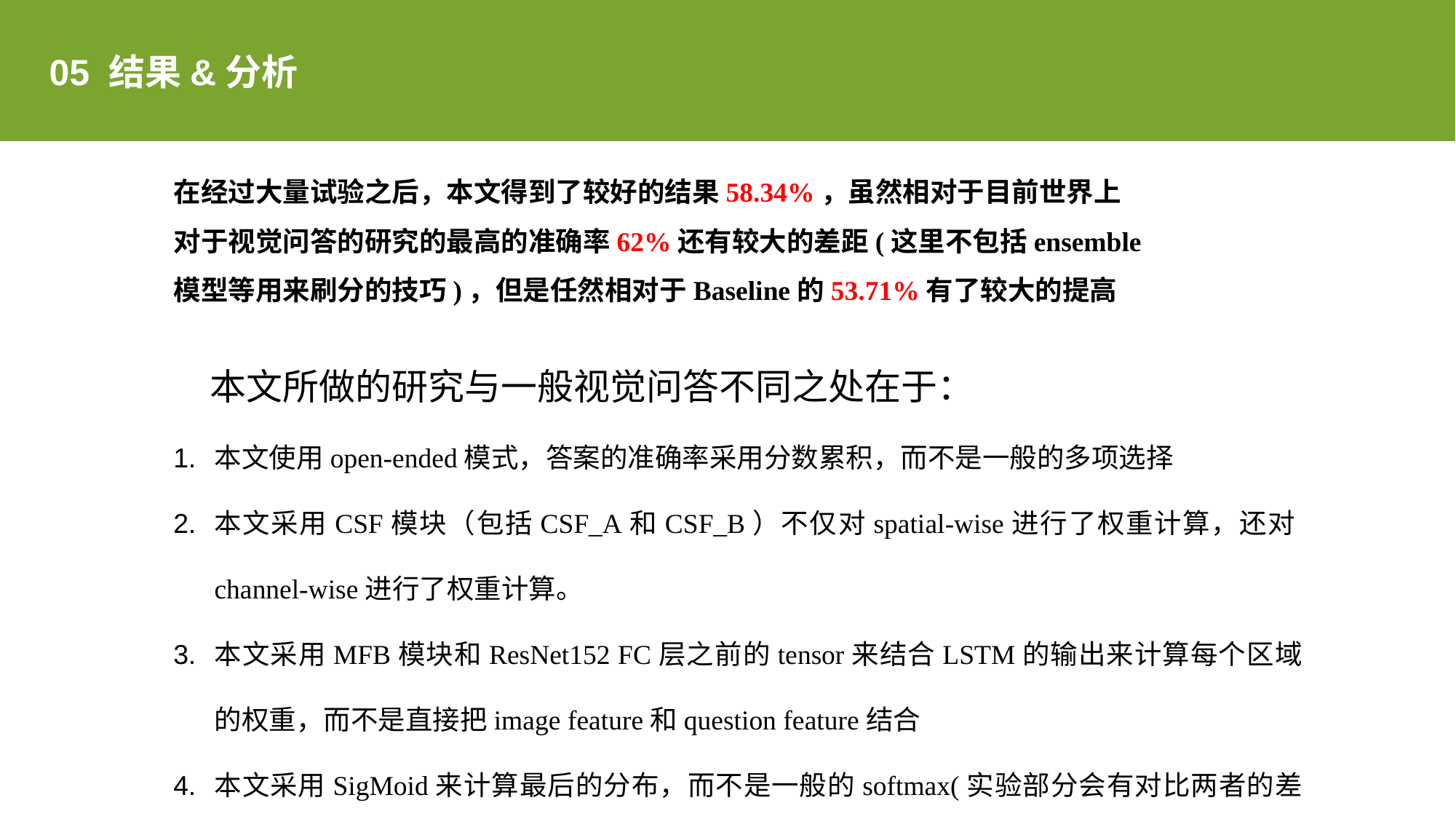

05 结果&分析
在经过大量试验之后，本文得到了较好的结果58.34%，虽然相对于目前世界上对于视觉问答的研究的最高的准确率62%还有较大的差距(这里不包括ensemble模型等用来刷分的技巧)，但是任然相对于Baseline的53.71%有了较大的提高
本文所做的研究与一般视觉问答不同之处在于：
本文使用open-ended模式，答案的准确率采用分数累积，而不是一般的多项选择
本文采用CSF模块（包括CSF_A和CSF_B）不仅对spatial-wise进行了权重计算，还对channel-wise进行了权重计算。
本文采用MFB模块和ResNet152 FC层之前的tensor来结合LSTM的输出来计算每个区域的权重，而不是直接把image feature和question feature结合
本文采用SigMoid来计算最后的分布，而不是一般的softmax(实验部分会有对比两者的差异)